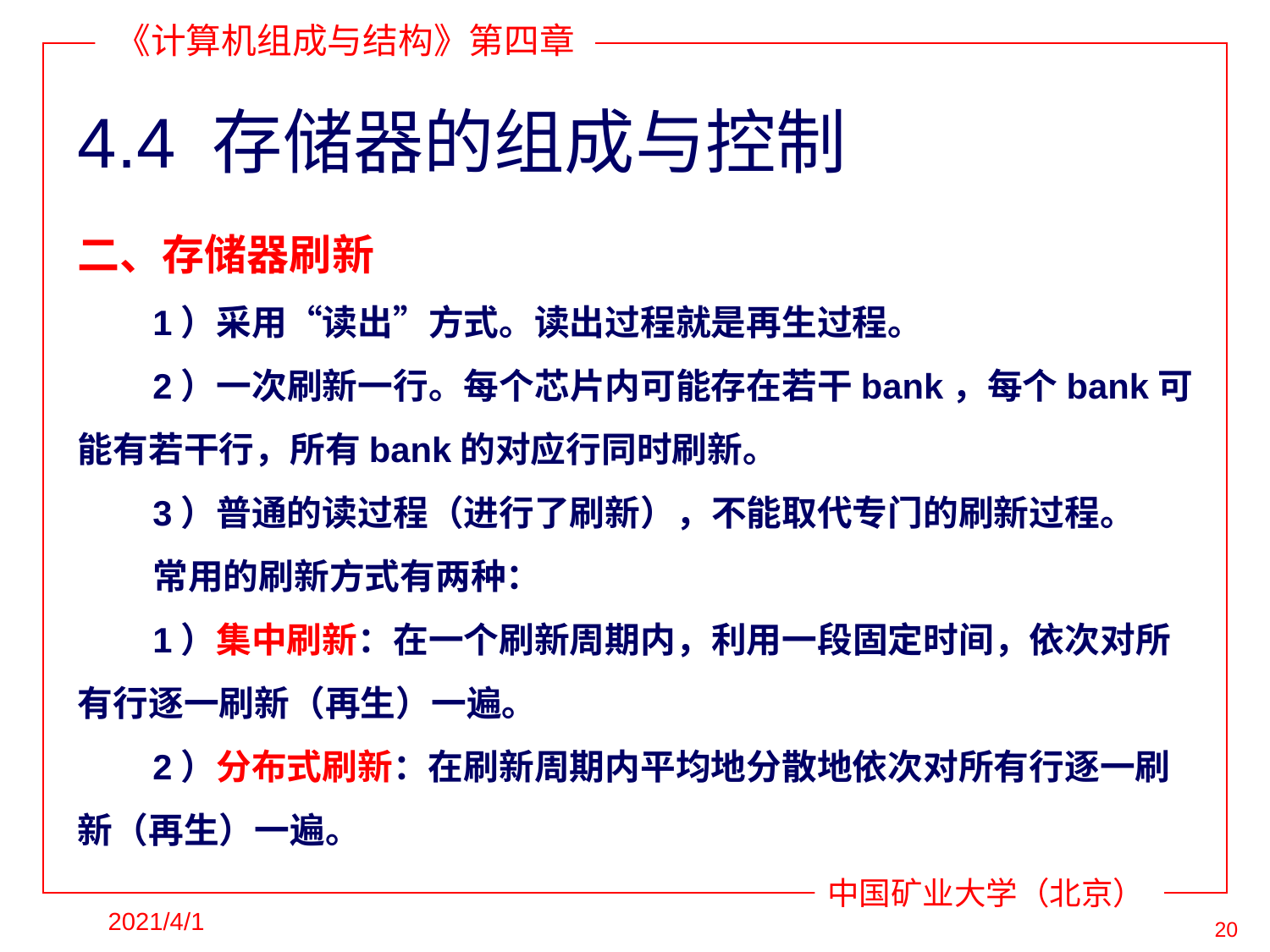

# 4.4 存储器的组成与控制
二、存储器刷新
1）采用“读出”方式。读出过程就是再生过程。
2）一次刷新一行。每个芯片内可能存在若干bank，每个bank可能有若干行，所有bank的对应行同时刷新。
3）普通的读过程（进行了刷新），不能取代专门的刷新过程。
常用的刷新方式有两种：
1）集中刷新：在一个刷新周期内，利用一段固定时间，依次对所有行逐一刷新（再生）一遍。
2）分布式刷新：在刷新周期内平均地分散地依次对所有行逐一刷新（再生）一遍。
2021/4/1